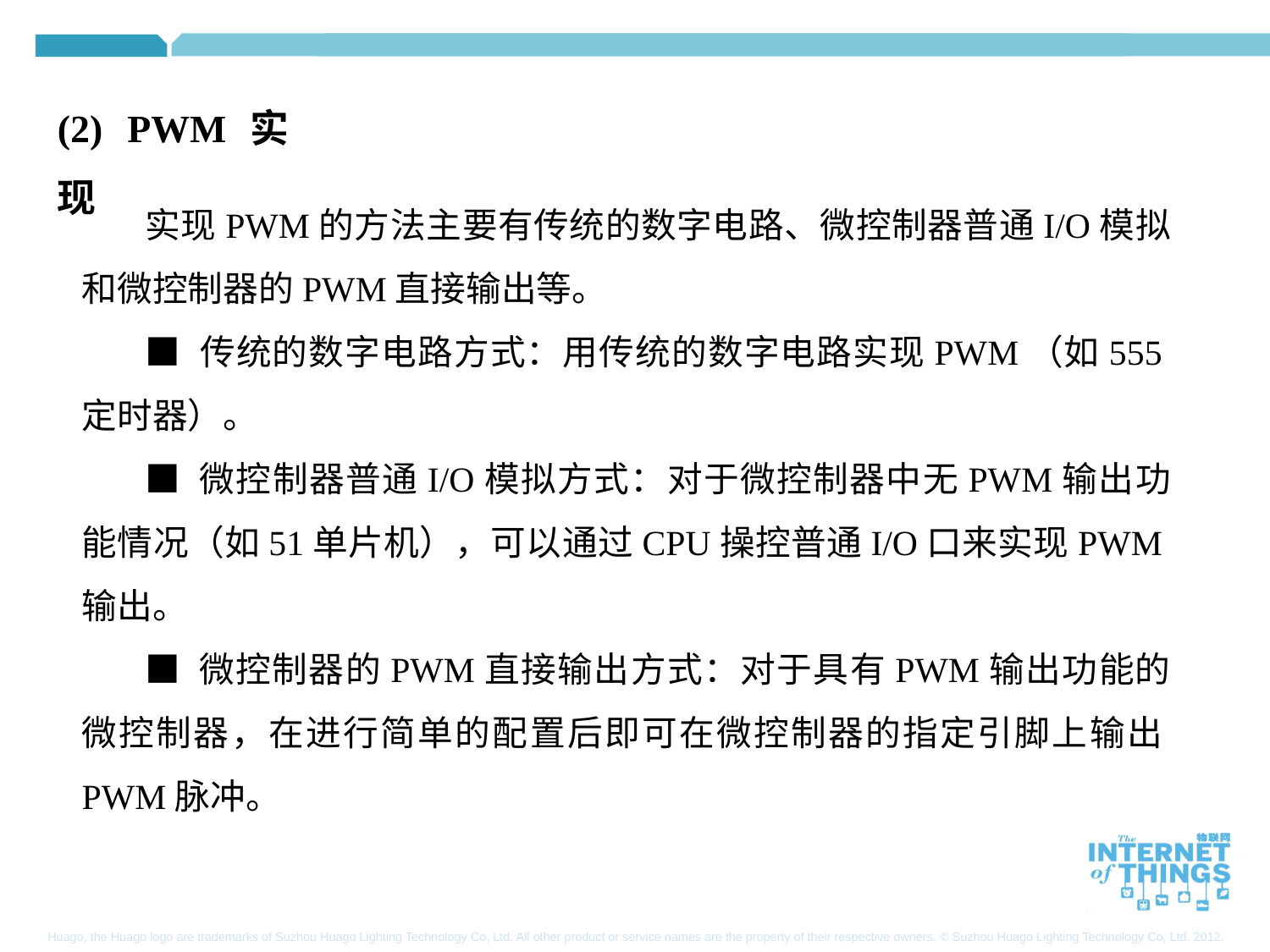

(2) PWM实现
实现PWM的方法主要有传统的数字电路、微控制器普通I/O模拟和微控制器的PWM直接输出等。
■ 传统的数字电路方式：用传统的数字电路实现PWM（如555定时器）。
■ 微控制器普通I/O模拟方式：对于微控制器中无PWM输出功能情况（如51单片机），可以通过CPU操控普通I/O口来实现PWM输出。
■ 微控制器的PWM直接输出方式：对于具有PWM输出功能的微控制器，在进行简单的配置后即可在微控制器的指定引脚上输出PWM脉冲。